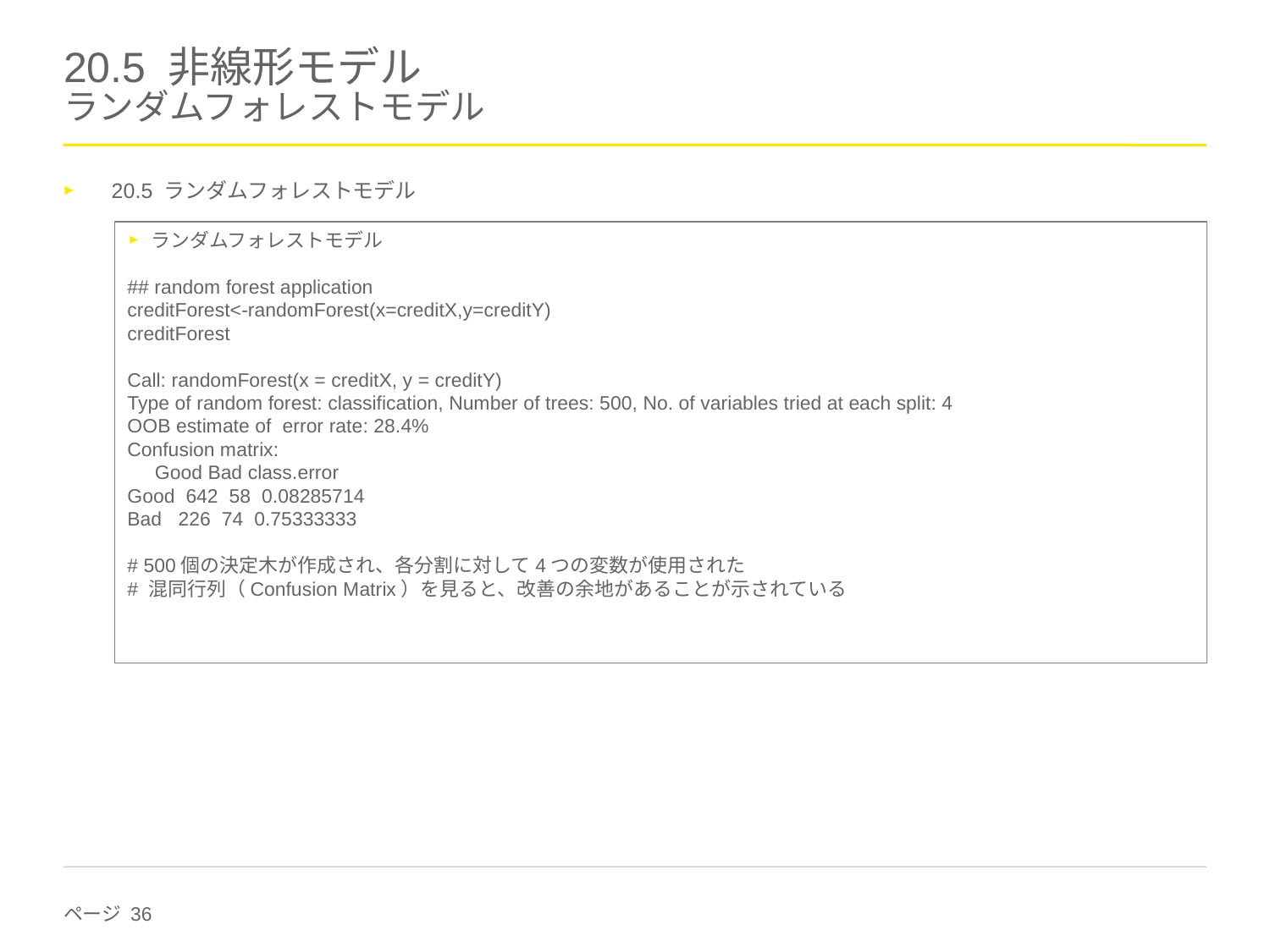

# 20.5 非線形モデル ランダムフォレストモデル
20.5 ランダムフォレストモデル

ランダムフォレストモデル

## random forest application
creditForest<-randomForest(x=creditX,y=creditY)
creditForest

Call: randomForest(x = creditX, y = creditY)
Type of random forest: classification, Number of trees: 500, No. of variables tried at each split: 4
OOB estimate of  error rate: 28.4%
Confusion matrix:
     Good Bad class.error
Good  642  58  0.08285714
Bad   226  74  0.75333333

# 500個の決定木が作成され、各分割に対して4つの変数が使用された
# 混同行列（Confusion Matrix）を見ると、改善の余地があることが示されている